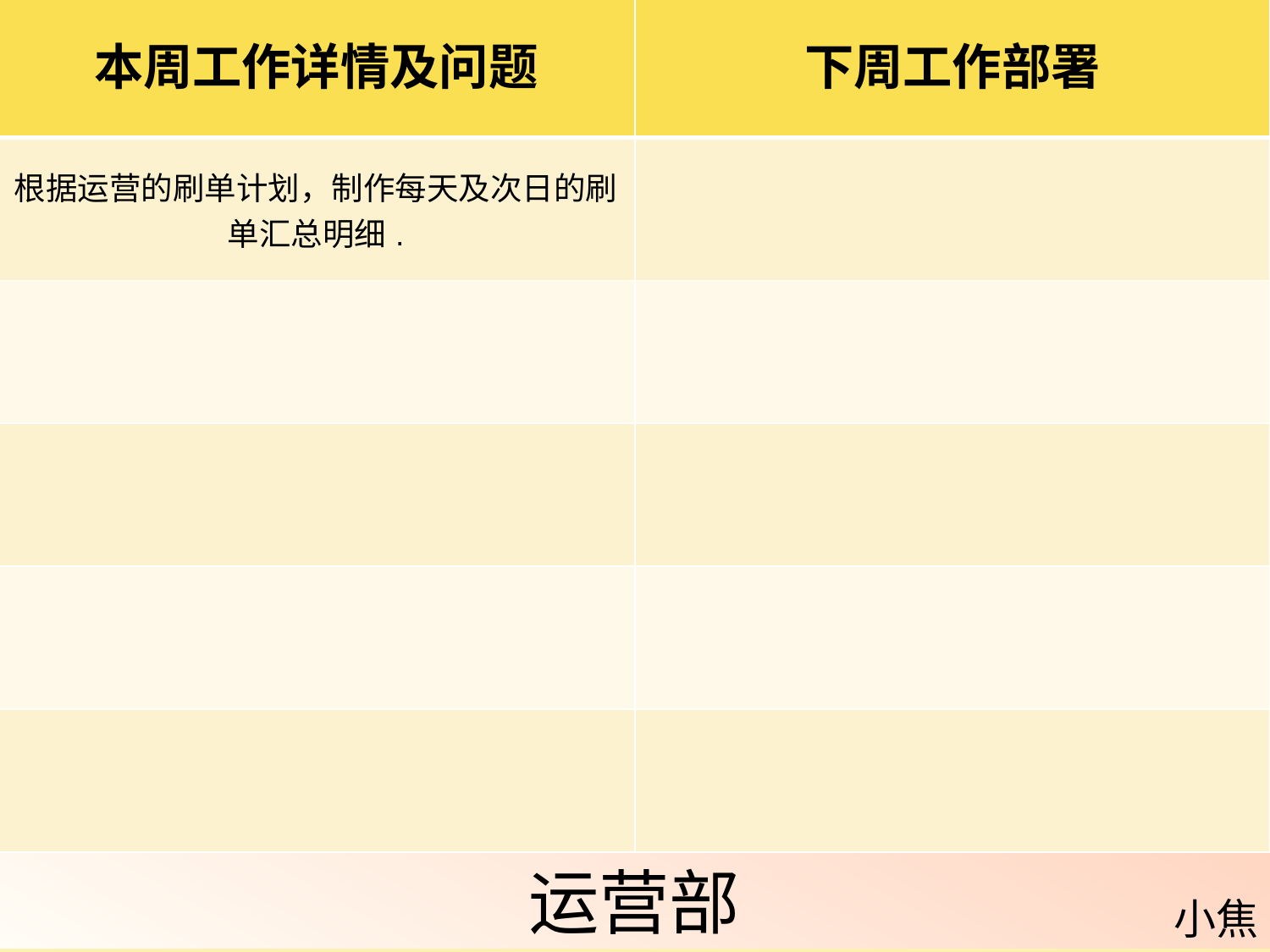

| 本周工作详情及问题 | 下周工作部署 |
| --- | --- |
| 根据运营的刷单计划，制作每天及次日的刷单汇总明细. |  |
|  |  |
|  |  |
|  |  |
|  |  |
运营部
小焦